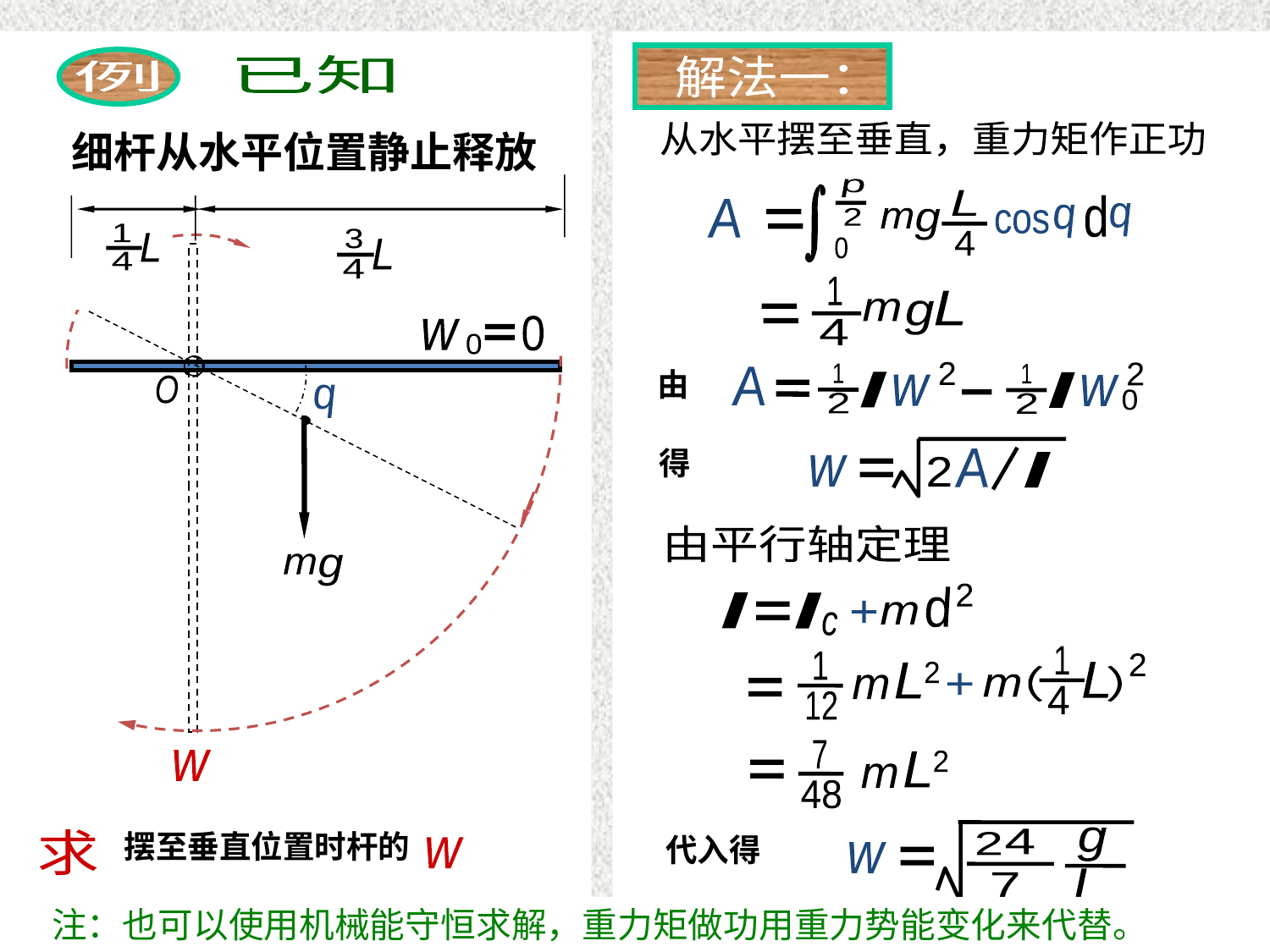

例
已知
细杆从水平位置静止释放

3

4
L

1

4
L

0
ω

0

O
θ

m
g
ω
摆至垂直位置时杆的
求
ω
动能定理例题三

解法一：
从水平摆至垂直，重力矩作正功
π

2

L
d
A
θ
θ
m
g
cos

4
0
1
L
m
g

4
由
2
2
1

2
1

2
A
I
I
ω
ω

0

得

A
I
ω
2

由平行轴定理
2
d
I
I
+
m

c
1
1
2
2
L
L
（     ）
+
m
m

4
12
7
2
L

m

48

g
4
2
ω

L
7
代入得
注：也可以使用机械能守恒求解，重力矩做功用重力势能变化来代替。